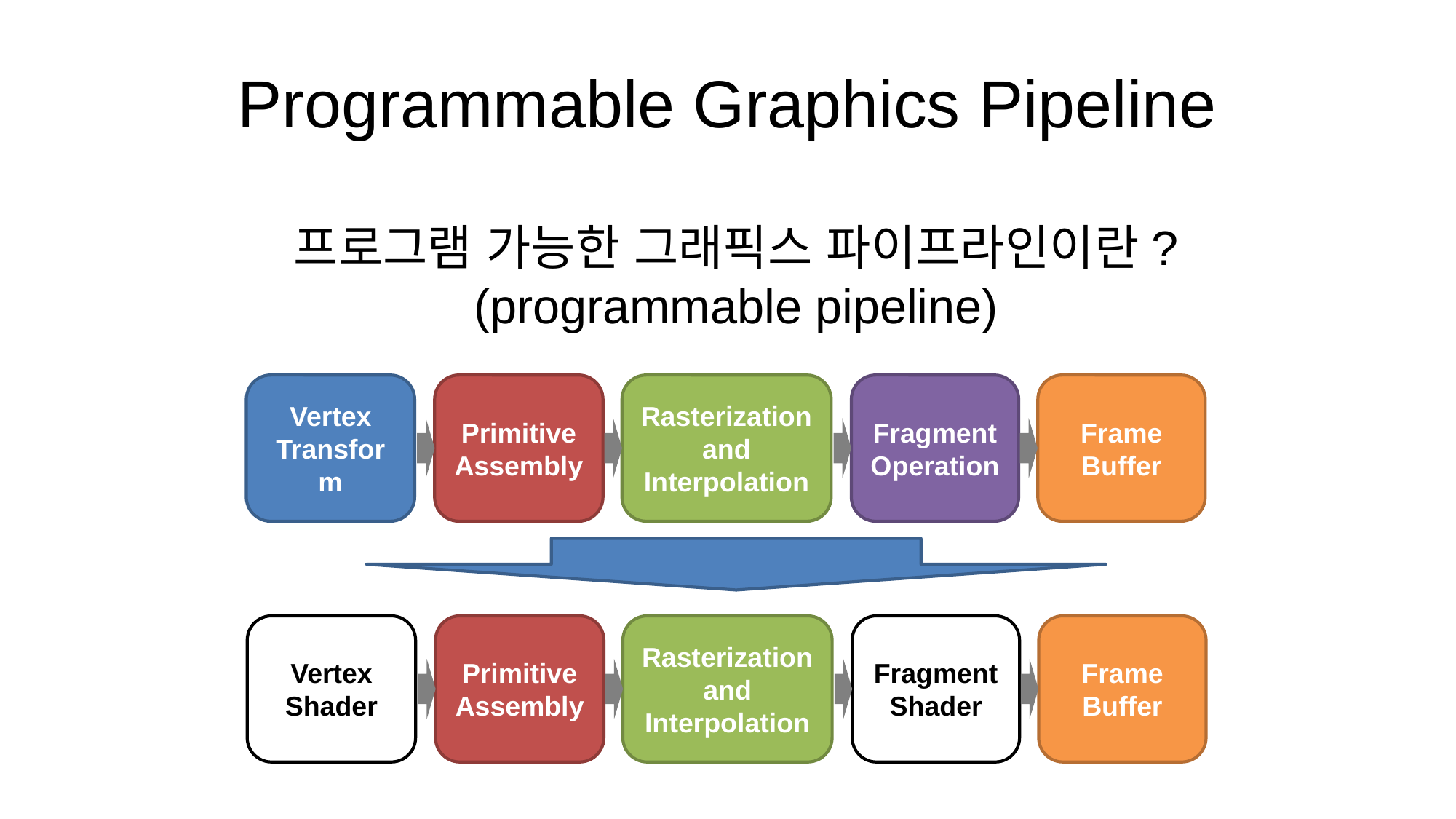

# Programmable Graphics Pipeline
프로그램 가능한 그래픽스 파이프라인이란?
(programmable pipeline)
Vertex Transform
Primitive Assembly
Rasterization and Interpolation
Fragment Operation
Frame Buffer

Vertex Shader
Primitive Assembly
Rasterization and Interpolation
Fragment Shader
Frame Buffer